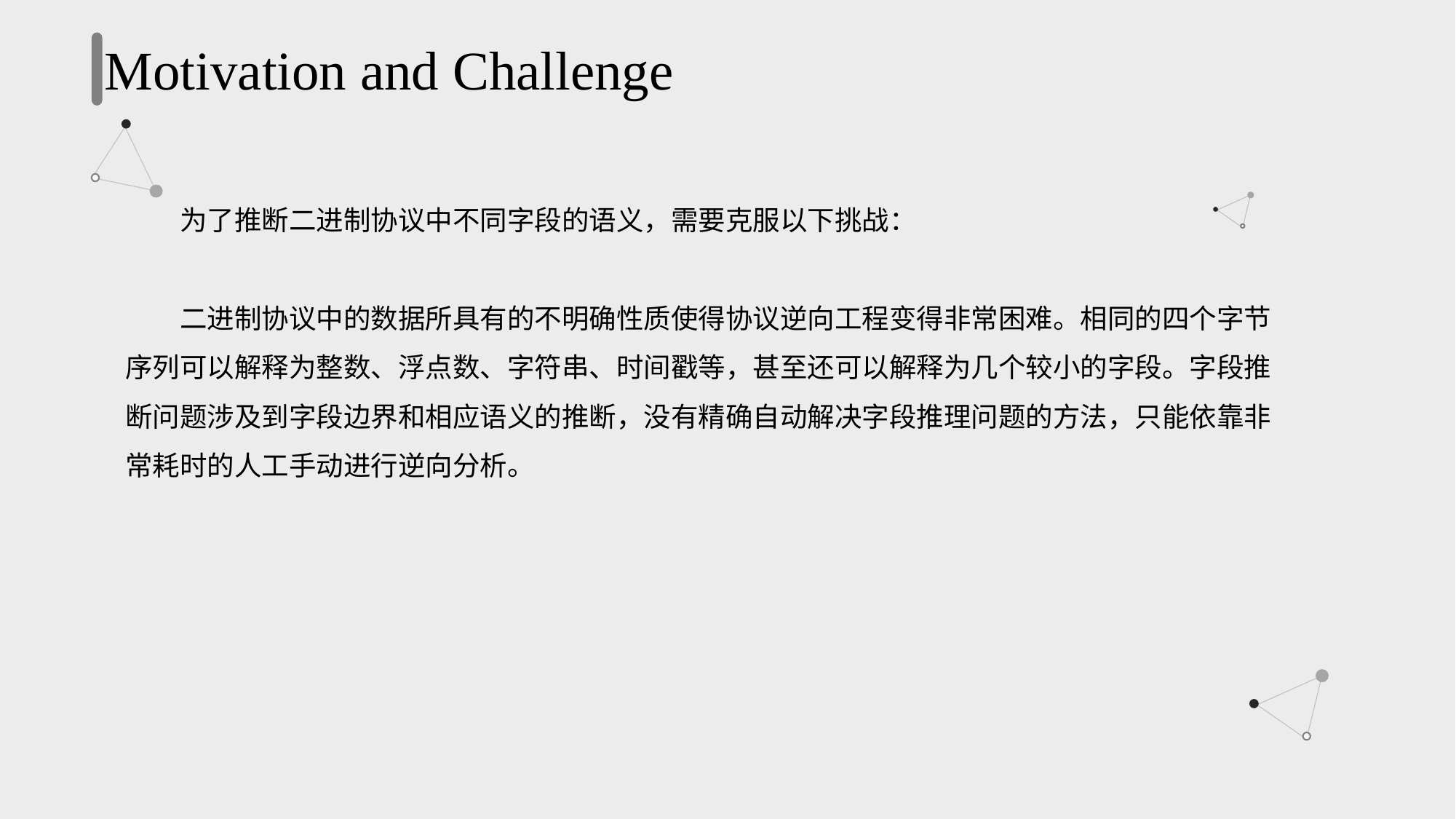

Motivation and Challenge

为了推断二进制协议中不同字段的语义，需要克服以下挑战：

二进制协议中的数据所具有的不明确性质使得协议逆向工程变得非常困难。相同的四个字节序列可以解释为整数、浮点数、字符串、时间戳等，甚至还可以解释为几个较小的字段。字段推断问题涉及到字段边界和相应语义的推断，没有精确自动解决字段推理问题的方法，只能依靠非常耗时的人工手动进行逆向分析。